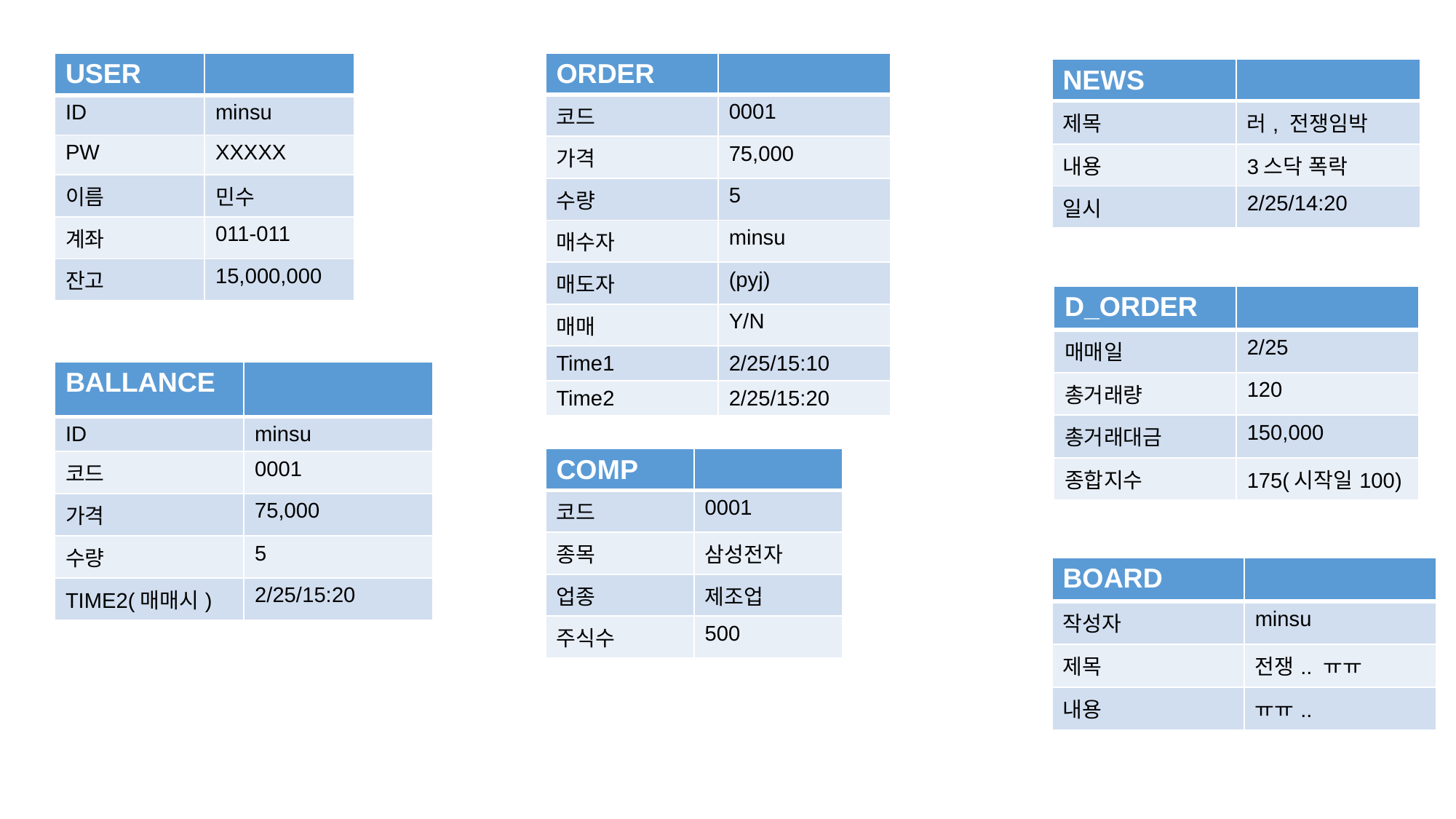

| USER |  |
| --- | --- |
| ID | minsu |
| PW | XXXXX |
| 이름 | 민수 |
| 계좌 | 011-011 |
| 잔고 | 15,000,000 |
| ORDER |  |
| --- | --- |
| 코드 | 0001 |
| 가격 | 75,000 |
| 수량 | 5 |
| 매수자 | minsu |
| 매도자 | (pyj) |
| 매매 | Y/N |
| Time1 | 2/25/15:10 |
| Time2 | 2/25/15:20 |
| NEWS |  |
| --- | --- |
| 제목 | 러, 전쟁임박 |
| 내용 | 3스닥 폭락 |
| 일시 | 2/25/14:20 |
| D\_ORDER |  |
| --- | --- |
| 매매일 | 2/25 |
| 총거래량 | 120 |
| 총거래대금 | 150,000 |
| 종합지수 | 175(시작일100) |
| BALLANCE |  |
| --- | --- |
| ID | minsu |
| 코드 | 0001 |
| 가격 | 75,000 |
| 수량 | 5 |
| TIME2(매매시) | 2/25/15:20 |
| COMP |  |
| --- | --- |
| 코드 | 0001 |
| 종목 | 삼성전자 |
| 업종 | 제조업 |
| 주식수 | 500 |
| BOARD |  |
| --- | --- |
| 작성자 | minsu |
| 제목 | 전쟁.. ㅠㅠ |
| 내용 | ㅠㅠ.. |